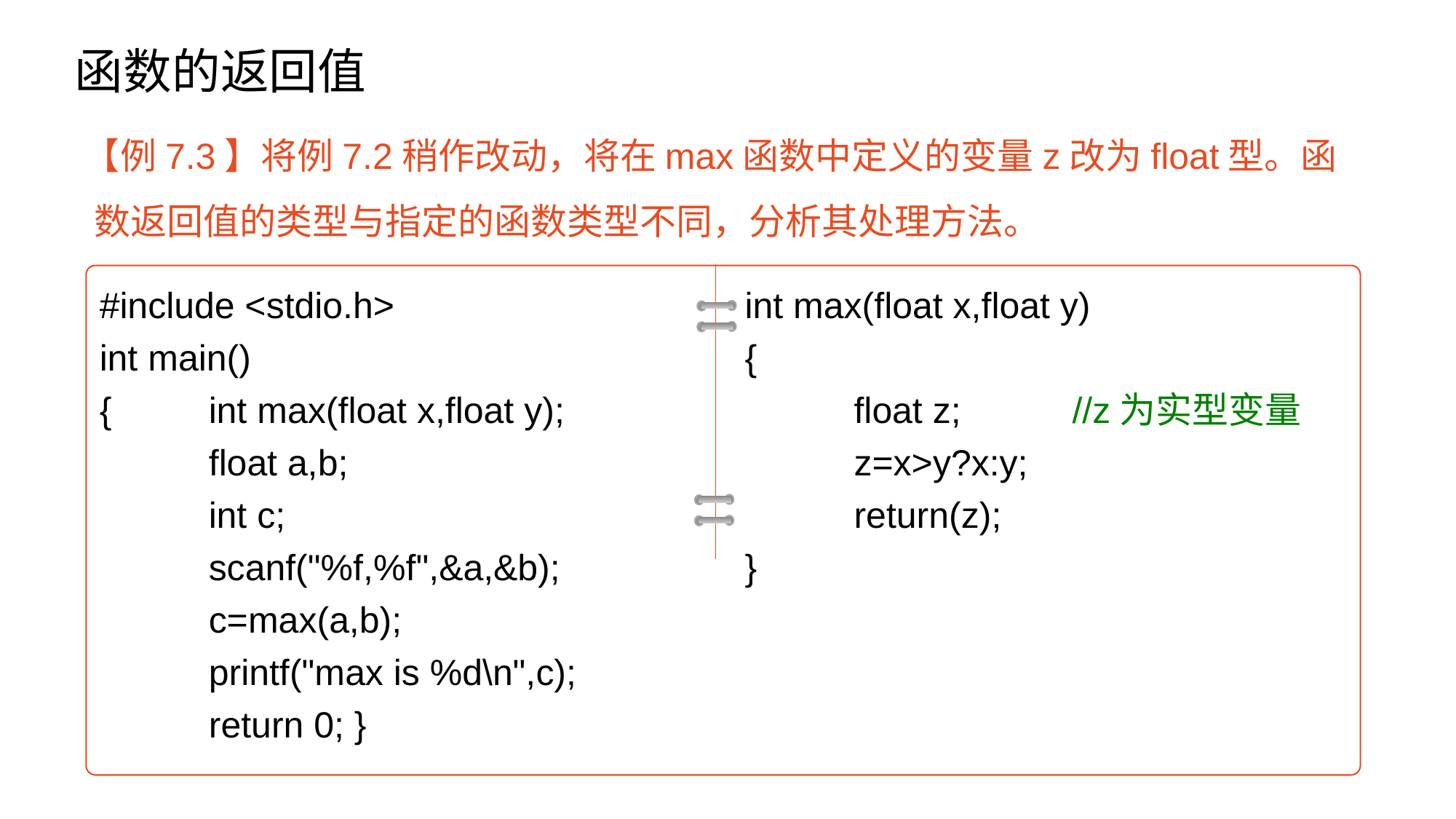

# 函数的返回值
【例7.3】将例7.2稍作改动，将在max函数中定义的变量z改为float型。函数返回值的类型与指定的函数类型不同，分析其处理方法。
#include <stdio.h>
int main()
{	int max(float x,float y);
	float a,b;
	int c;
	scanf("%f,%f",&a,&b);
	c=max(a,b);
	printf("max is %d\n",c);
	return 0; }
int max(float x,float y)
{
	float z;		//z为实型变量
	z=x>y?x:y;
	return(z);
}